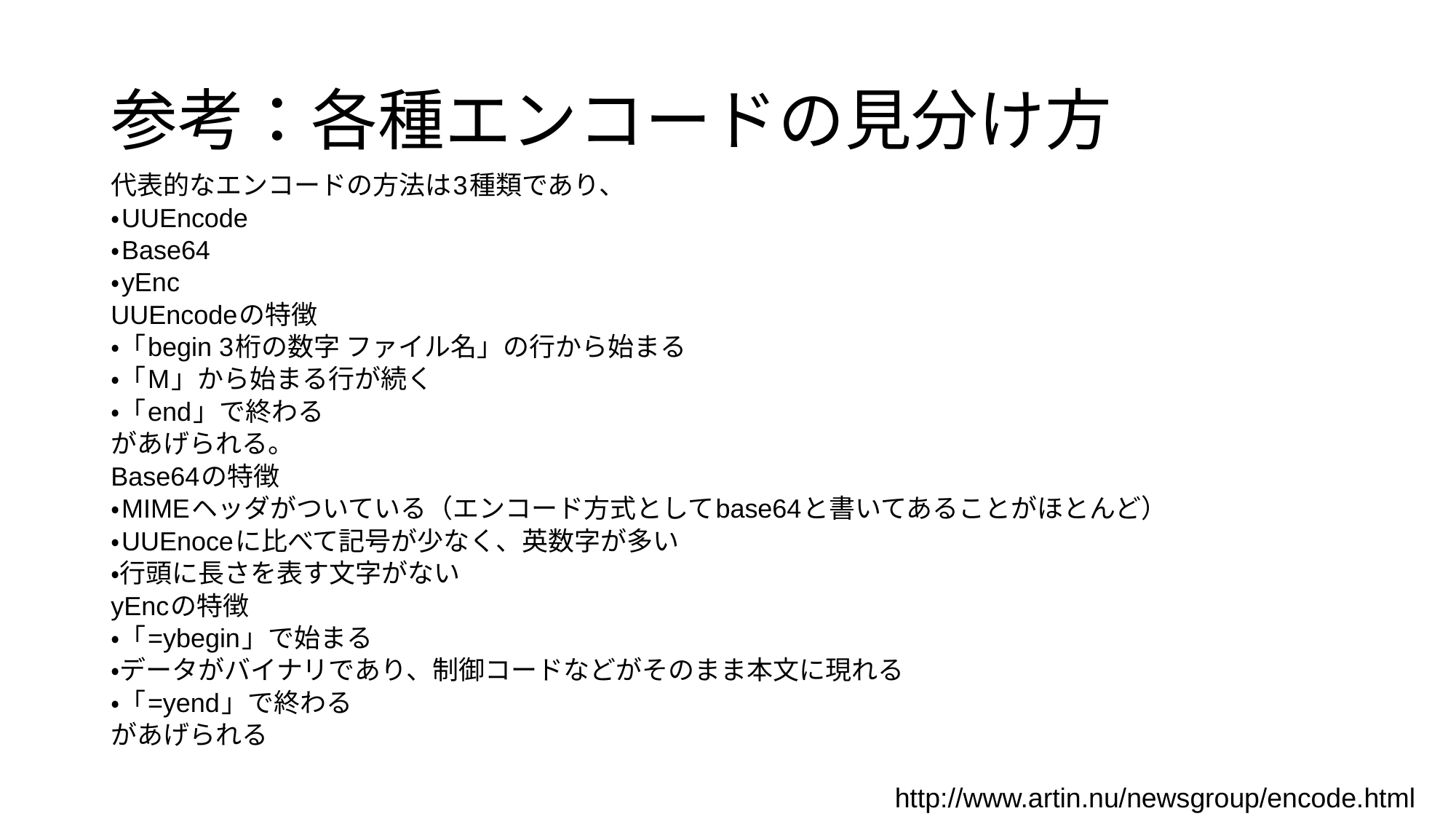

# 参考：各種エンコードの見分け方
代表的なエンコードの方法は3種類であり、
・UUEncode
・Base64
・yEnc
UUEncodeの特徴
・「begin 3桁の数字 ファイル名」の行から始まる
・「M」から始まる行が続く
・「end」で終わる
があげられる。
Base64の特徴
・MIMEヘッダがついている（エンコード方式としてbase64と書いてあることがほとんど）
・UUEnoceに比べて記号が少なく、英数字が多い
・行頭に長さを表す文字がない
yEncの特徴
・「=ybegin」で始まる
・データがバイナリであり、制御コードなどがそのまま本文に現れる
・「=yend」で終わる
があげられる

http://www.artin.nu/newsgroup/encode.html